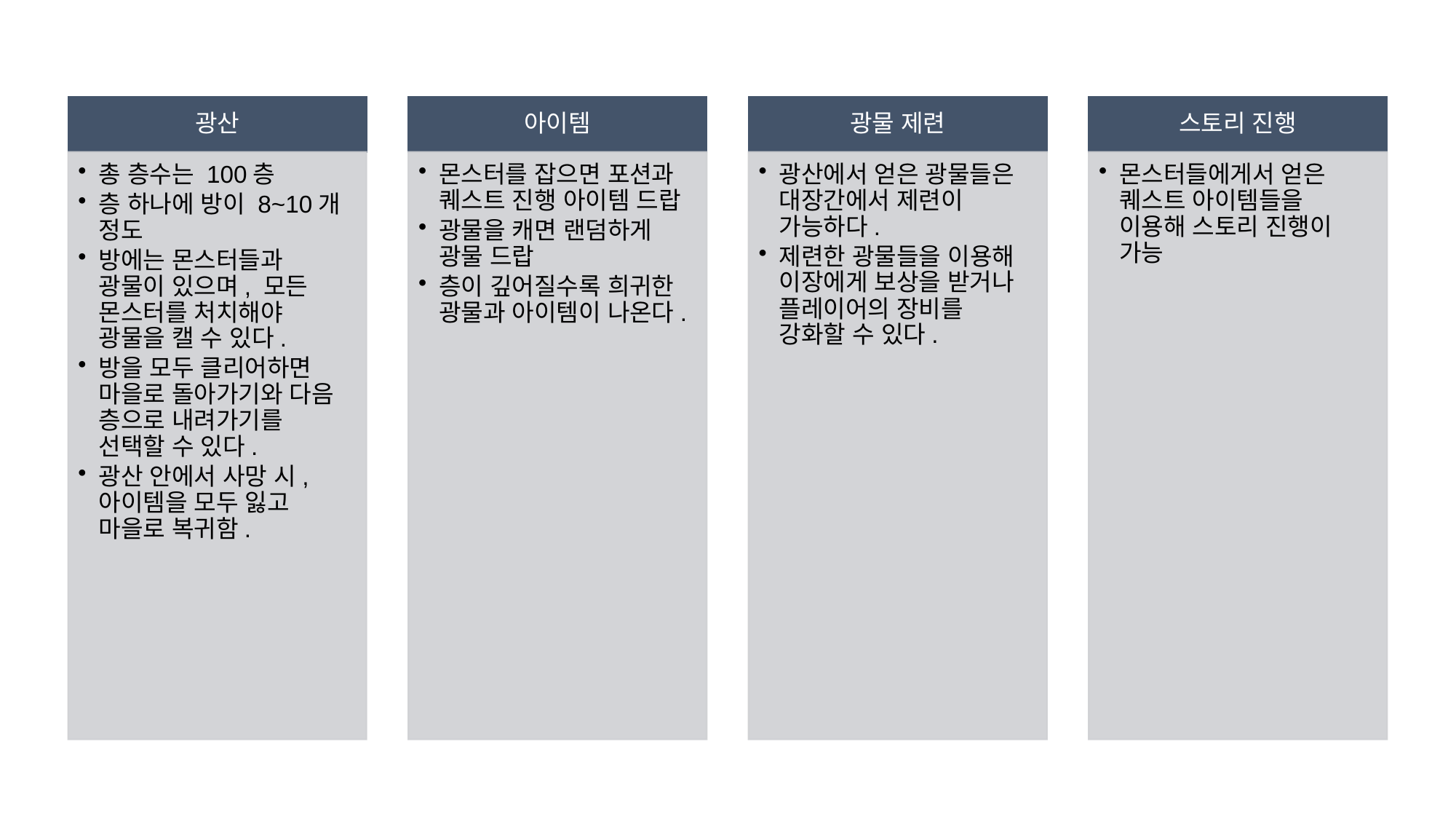

광산
총 층수는 100층
층 하나에 방이 8~10개 정도
방에는 몬스터들과 광물이 있으며, 모든 몬스터를 처치해야 광물을 캘 수 있다.
방을 모두 클리어하면 마을로 돌아가기와 다음 층으로 내려가기를 선택할 수 있다.
광산 안에서 사망 시, 아이템을 모두 잃고 마을로 복귀함.
아이템
몬스터를 잡으면 포션과 퀘스트 진행 아이템 드랍
광물을 캐면 랜덤하게 광물 드랍
층이 깊어질수록 희귀한 광물과 아이템이 나온다.
광물 제련
광산에서 얻은 광물들은 대장간에서 제련이 가능하다.
제련한 광물들을 이용해 이장에게 보상을 받거나 플레이어의 장비를 강화할 수 있다.
스토리 진행
몬스터들에게서 얻은 퀘스트 아이템들을 이용해 스토리 진행이 가능